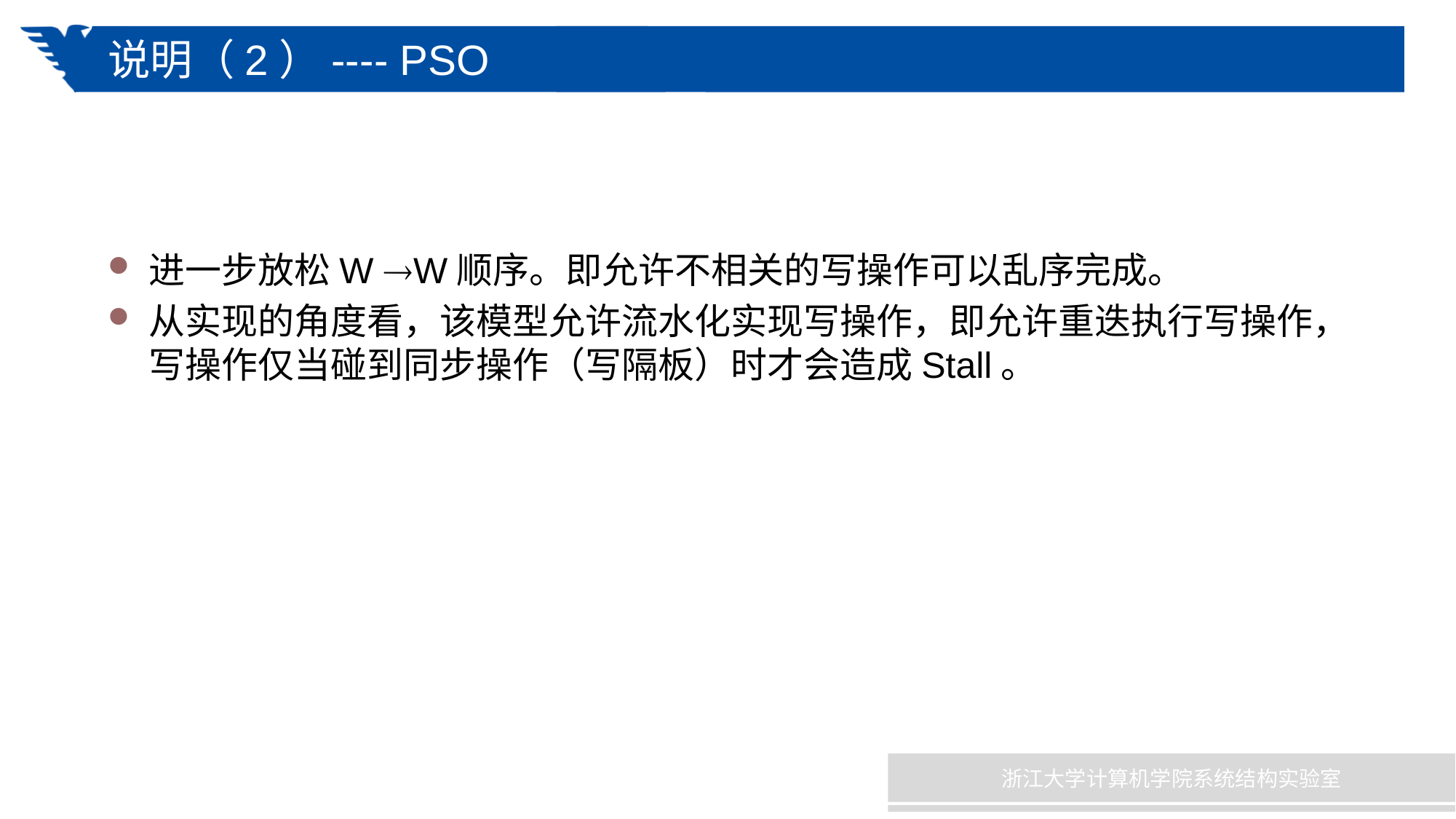

# 说明（2）---- PSO

进一步放松W →W顺序。即允许不相关的写操作可以乱序完成。
从实现的角度看，该模型允许流水化实现写操作，即允许重迭执行写操作，写操作仅当碰到同步操作（写隔板）时才会造成Stall。